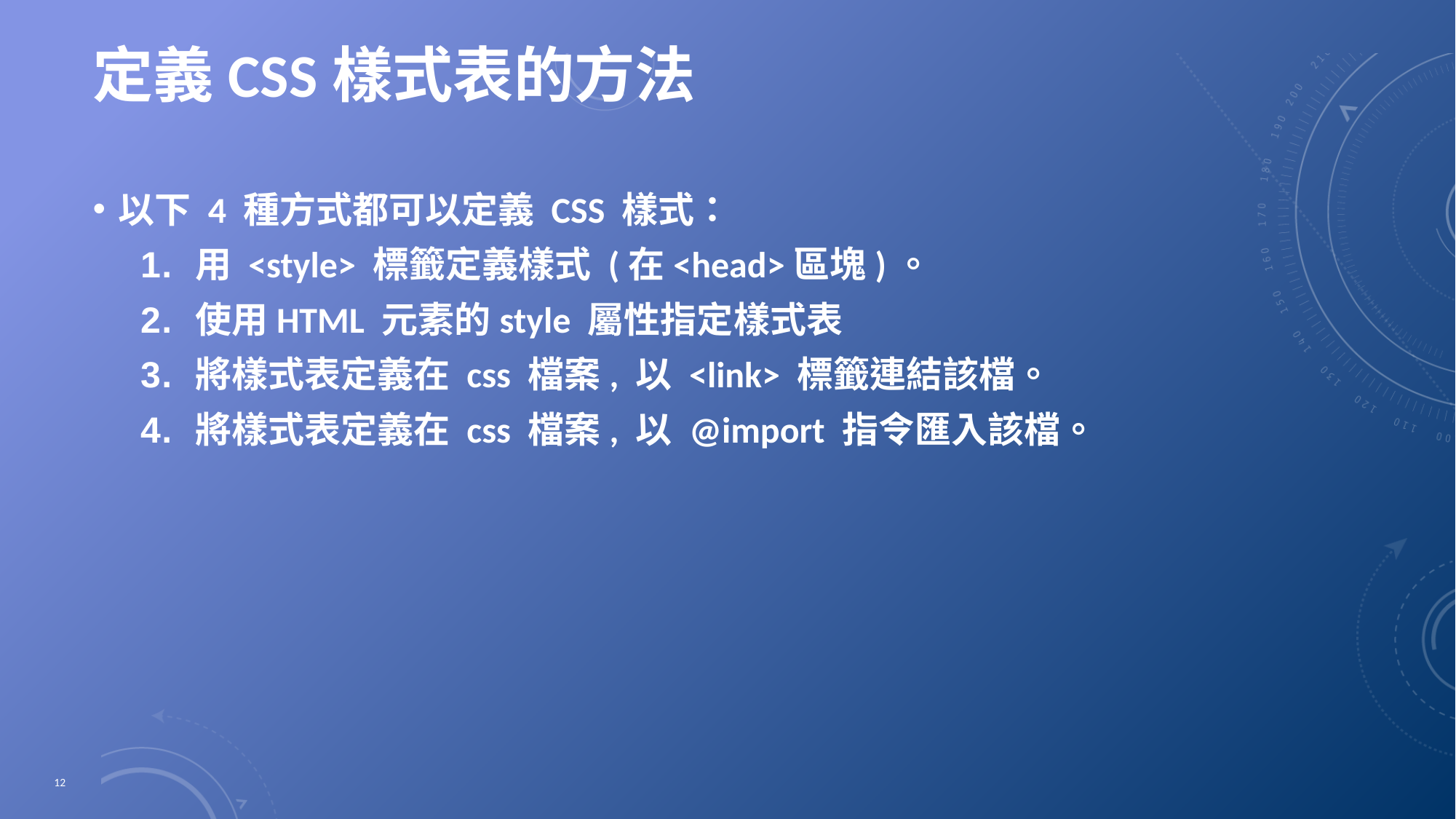

# 定義CSS樣式表的方法
以下 4 種方式都可以定義 CSS 樣式：
用 <style> 標籤定義樣式 (在<head>區塊)。
使用HTML 元素的style 屬性指定樣式表
將樣式表定義在 css 檔案, 以 <link> 標籤連結該檔。
將樣式表定義在 css 檔案, 以 @import 指令匯入該檔。

12